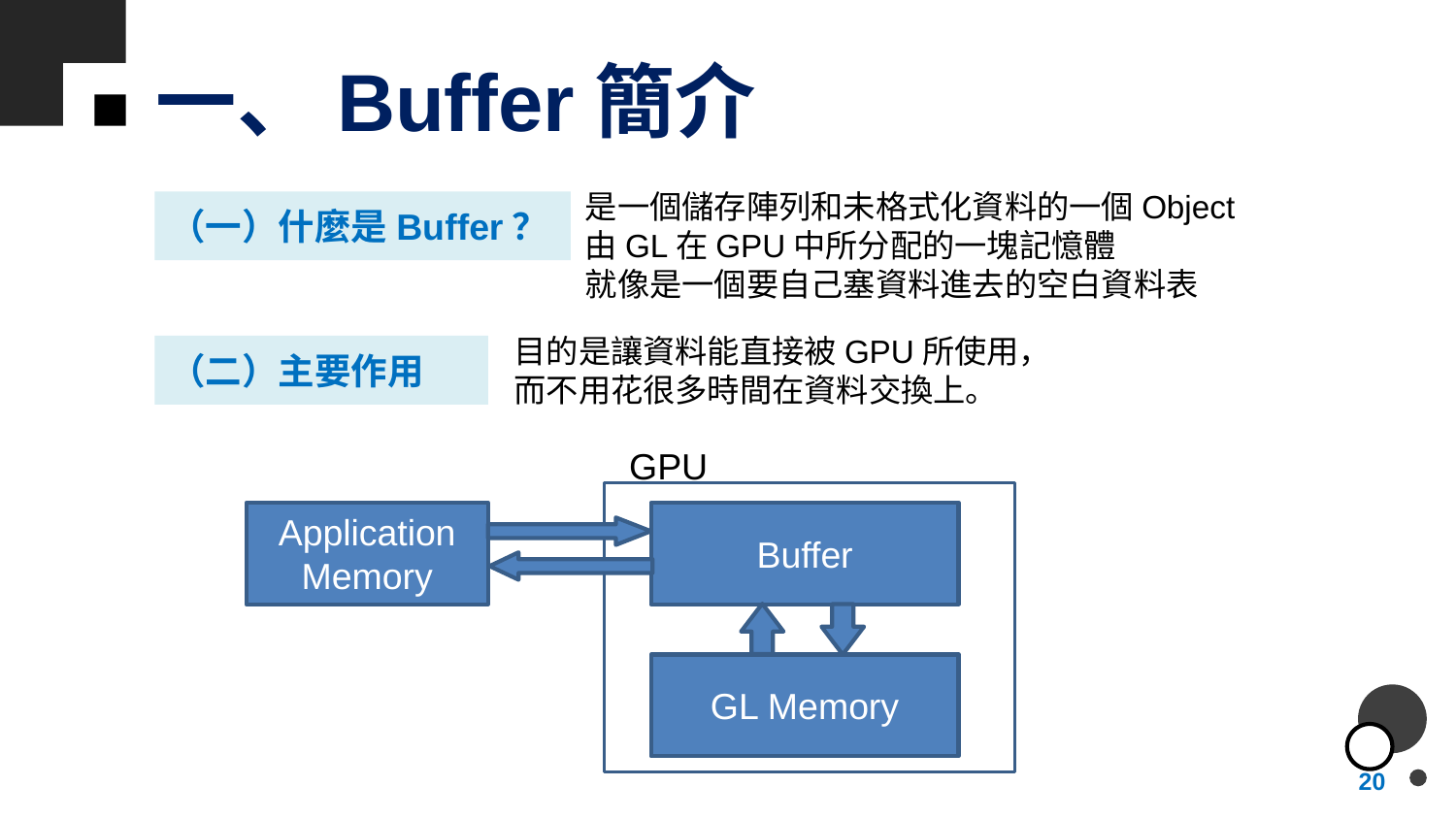

# 一、Buffer簡介
是一個儲存陣列和未格式化資料的一個Object
由GL在GPU中所分配的一塊記憶體
就像是一個要自己塞資料進去的空白資料表
（一）什麼是Buffer？
目的是讓資料能直接被GPU所使用，
而不用花很多時間在資料交換上。
（二）主要作用
GPU

Application Memory
Buffer

GL Memory

20